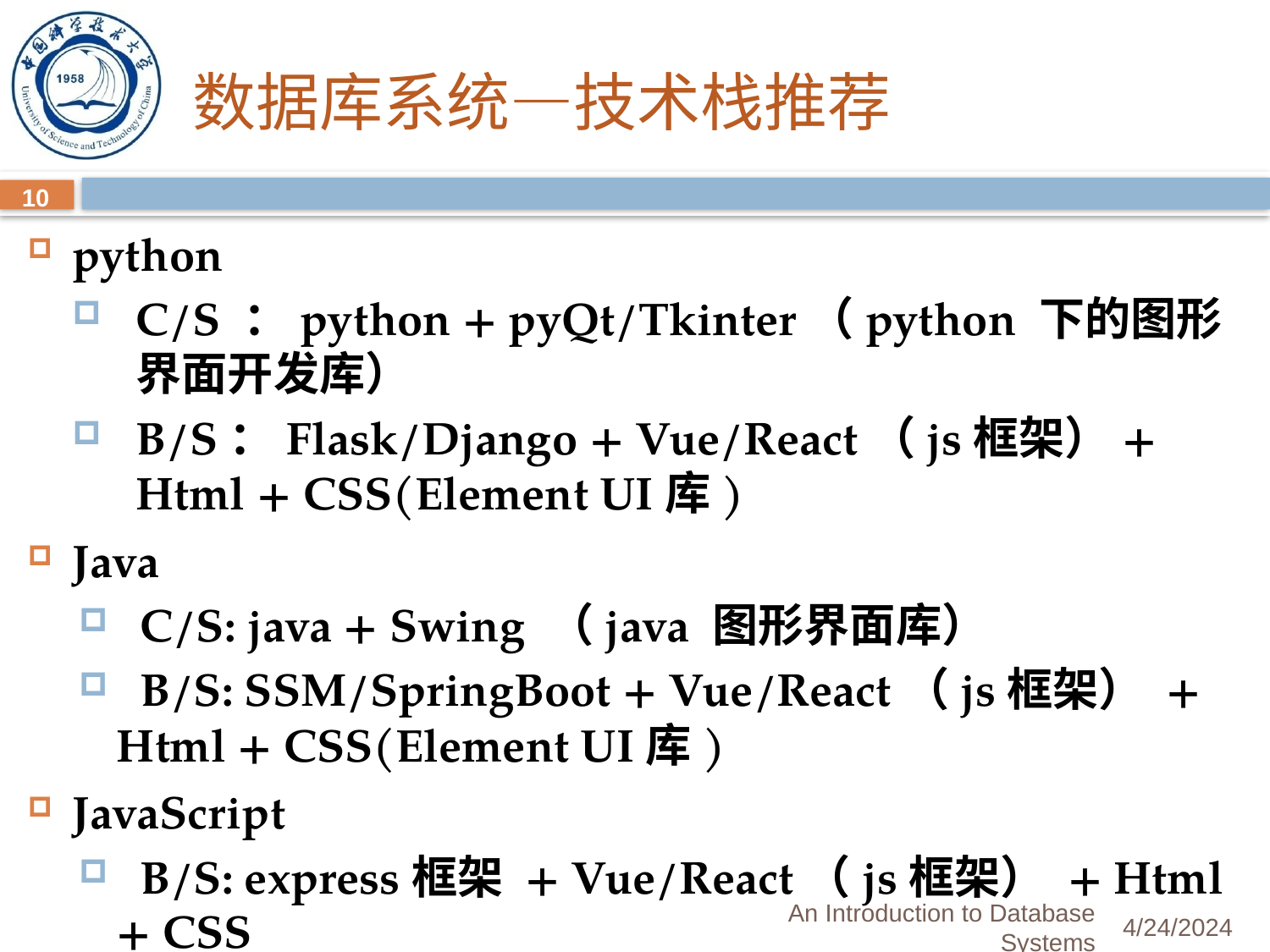

# 数据库系统—技术栈推荐
10
python
C/S ：python + pyQt/Tkinter（python 下的图形界面开发库）
B/S：Flask/Django + Vue/React（js框架）+ Html + CSS(Element UI库)
Java
  C/S: java + Swing （java 图形界面库）
  B/S: SSM/SpringBoot + Vue/React（js框架） + Html + CSS(Element UI库)
JavaScript
  B/S: express框架 + Vue/React（js框架） + Html + CSS
An Introduction to Database Systems
4/24/2024